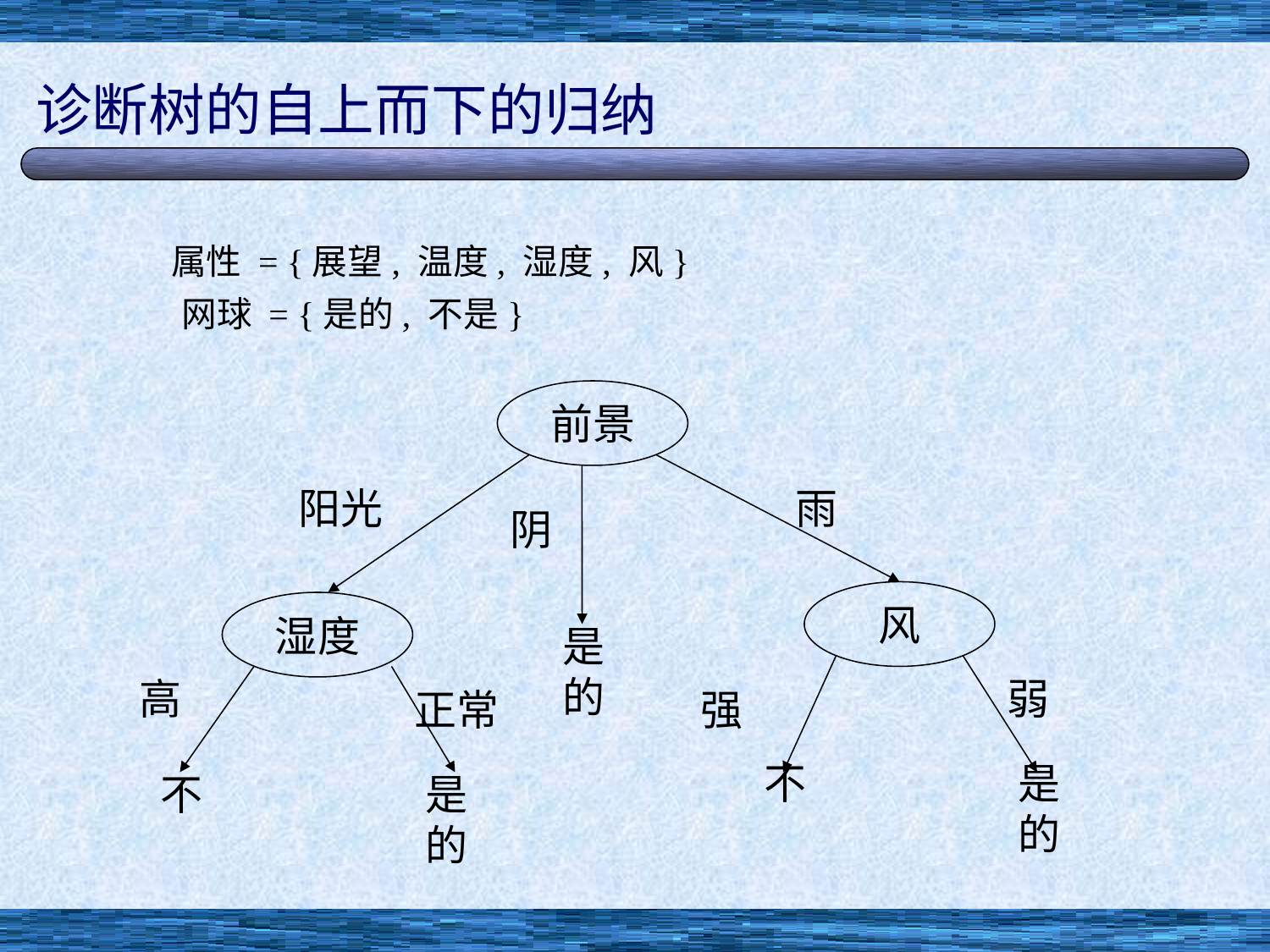

# 诊断树的自上而下的归纳
属性 = {展望, 温度, 湿度, 风}
网球 = {是的, 不是}
前景

阳光
雨
阴
风
湿度
是的

高

弱
正常
强
不
是的
不
是的